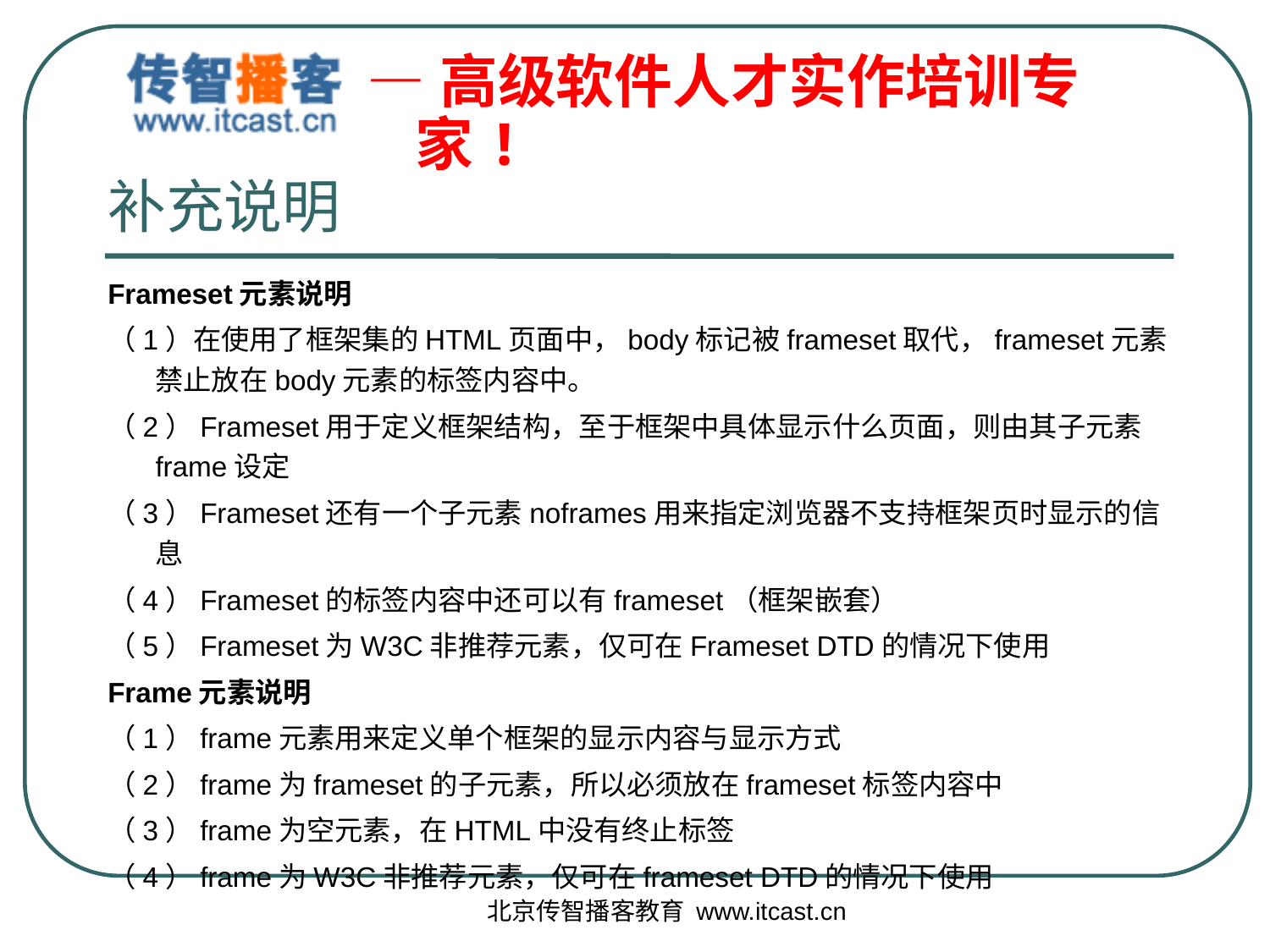

# 补充说明
Frameset元素说明
（1）在使用了框架集的HTML页面中，body标记被frameset取代，frameset元素禁止放在body元素的标签内容中。
（2）Frameset用于定义框架结构，至于框架中具体显示什么页面，则由其子元素frame设定
（3）Frameset还有一个子元素noframes用来指定浏览器不支持框架页时显示的信息
（4）Frameset的标签内容中还可以有frameset（框架嵌套）
（5）Frameset为W3C非推荐元素，仅可在Frameset DTD的情况下使用
Frame元素说明
（1）frame元素用来定义单个框架的显示内容与显示方式
（2）frame为frameset的子元素，所以必须放在frameset标签内容中
（3）frame为空元素，在HTML中没有终止标签
（4）frame为W3C非推荐元素，仅可在frameset DTD的情况下使用